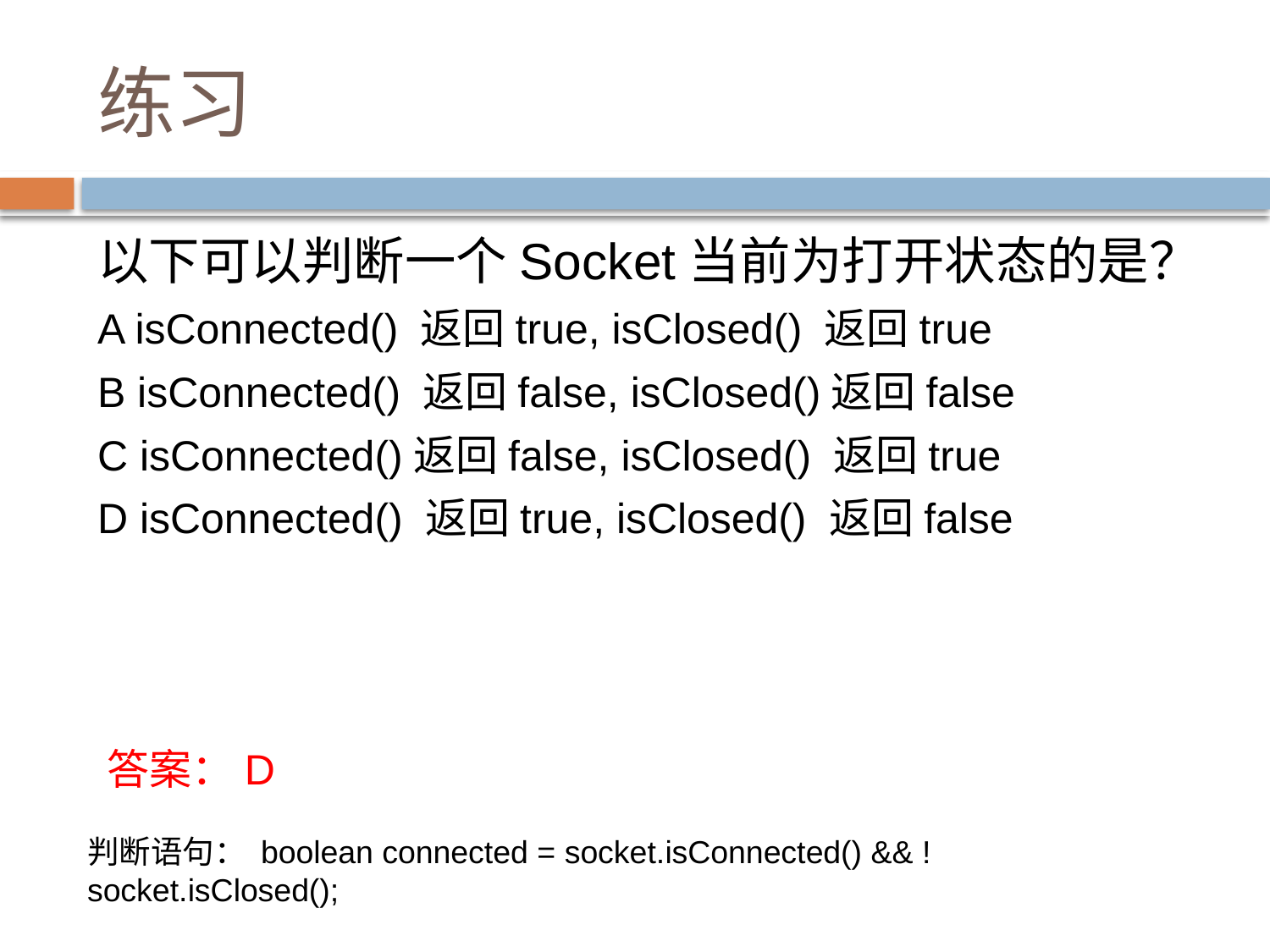

# 练习
以下可以判断一个Socket当前为打开状态的是？
A isConnected() 返回true, isClosed() 返回true
B isConnected() 返回false, isClosed()返回false
C isConnected()返回false, isClosed() 返回true
D isConnected() 返回true, isClosed() 返回false

答案：D
判断语句： boolean connected = socket.isConnected() && ! socket.isClosed();